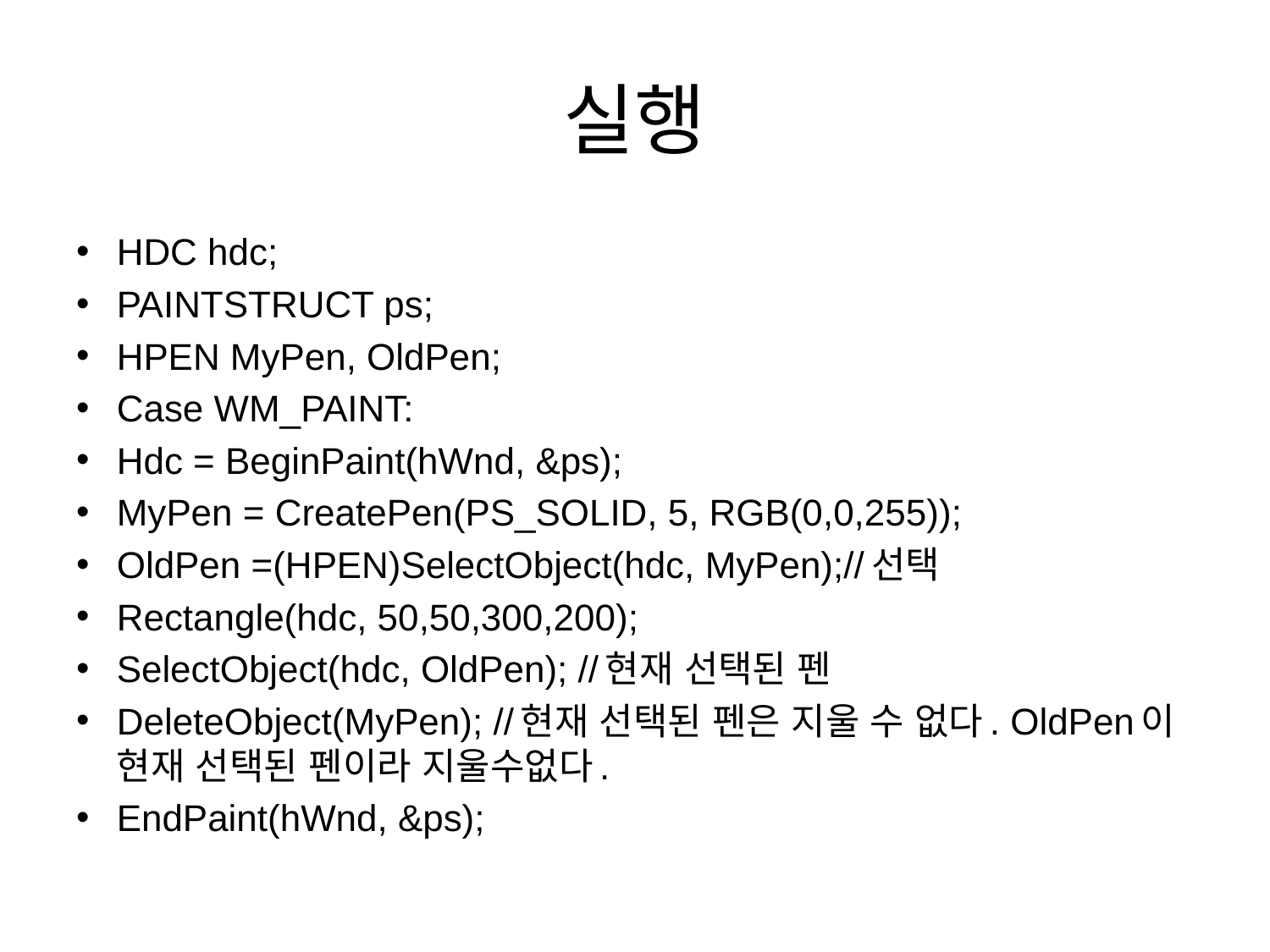

# 실행
HDC hdc;
PAINTSTRUCT ps;
HPEN MyPen, OldPen;
Case WM_PAINT:
Hdc = BeginPaint(hWnd, &ps);
MyPen = CreatePen(PS_SOLID, 5, RGB(0,0,255));
OldPen =(HPEN)SelectObject(hdc, MyPen);//선택
Rectangle(hdc, 50,50,300,200);
SelectObject(hdc, OldPen); //현재 선택된 펜
DeleteObject(MyPen); //현재 선택된 펜은 지울 수 없다. OldPen이 현재 선택된 펜이라 지울수없다.
EndPaint(hWnd, &ps);